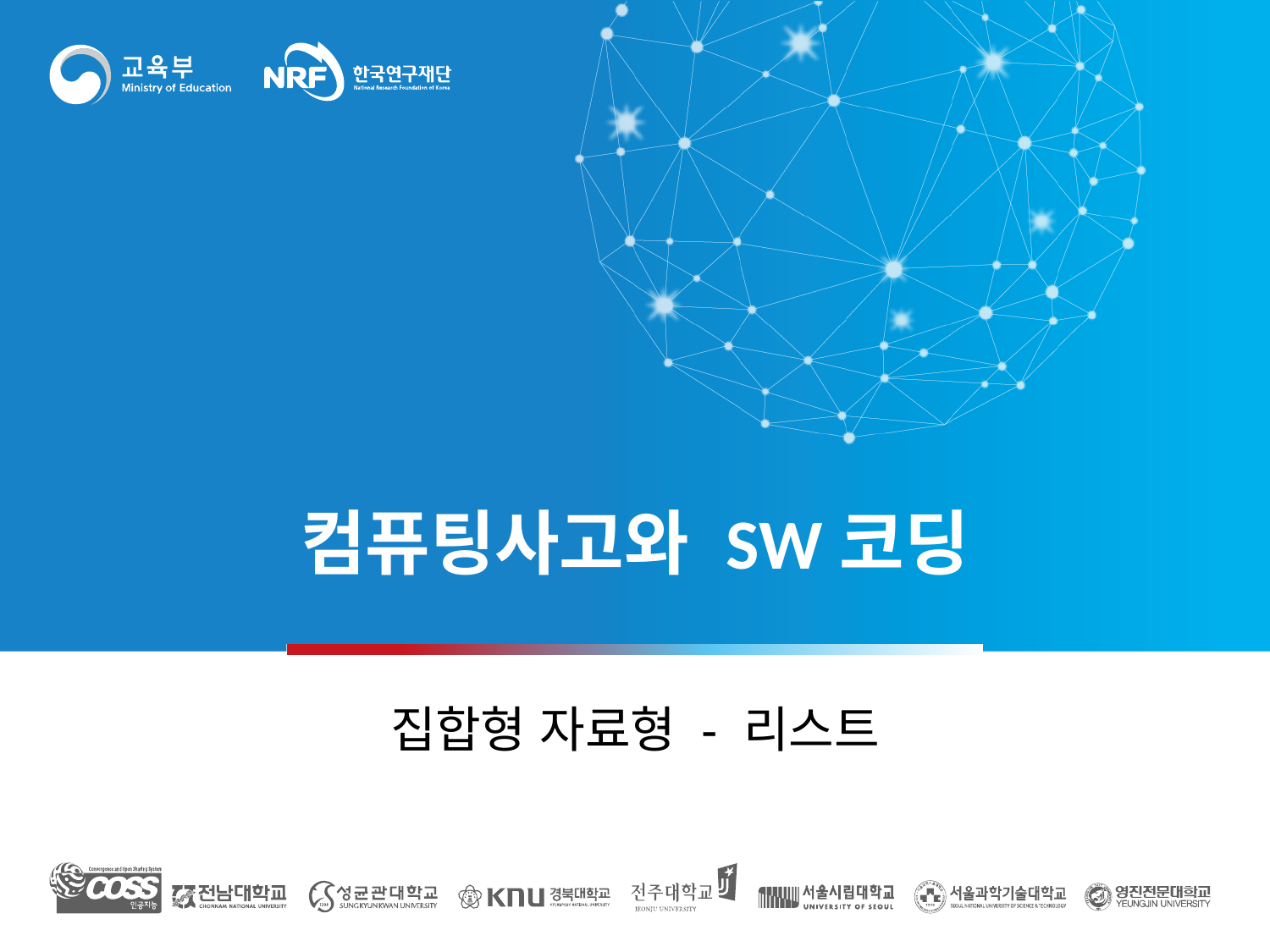

# 컴퓨팅사고와 SW코딩
집합형 자료형 - 리스트